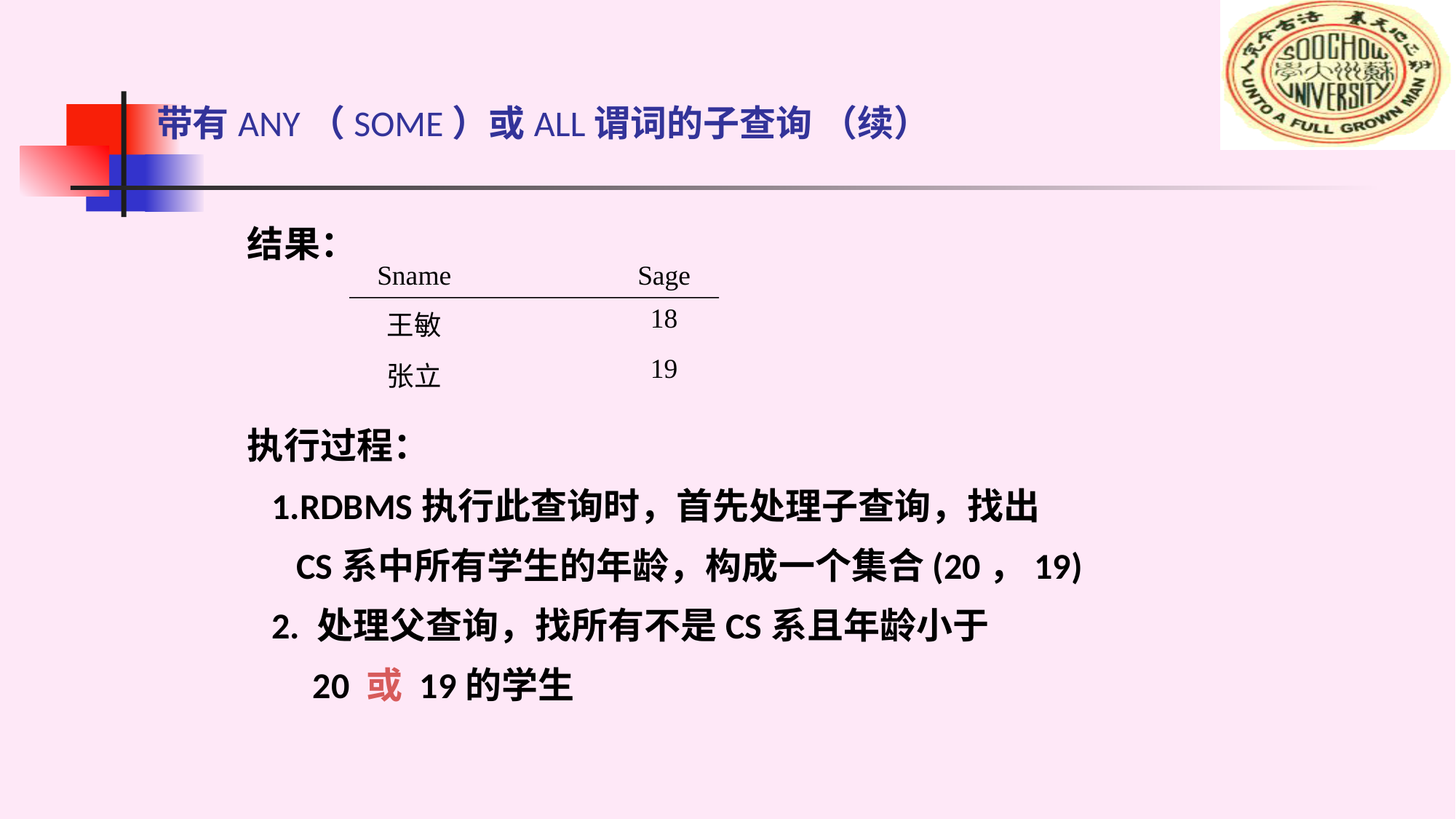

# 带有ANY（SOME）或ALL谓词的子查询 （续）
结果：

执行过程：
   1.RDBMS执行此查询时，首先处理子查询，找出
      CS系中所有学生的年龄，构成一个集合(20，19)
   2. 处理父查询，找所有不是CS系且年龄小于
        20 或 19的学生
| Sname | Sage |
| --- | --- |
| 王敏 | 18 |
| 张立 | 19 |